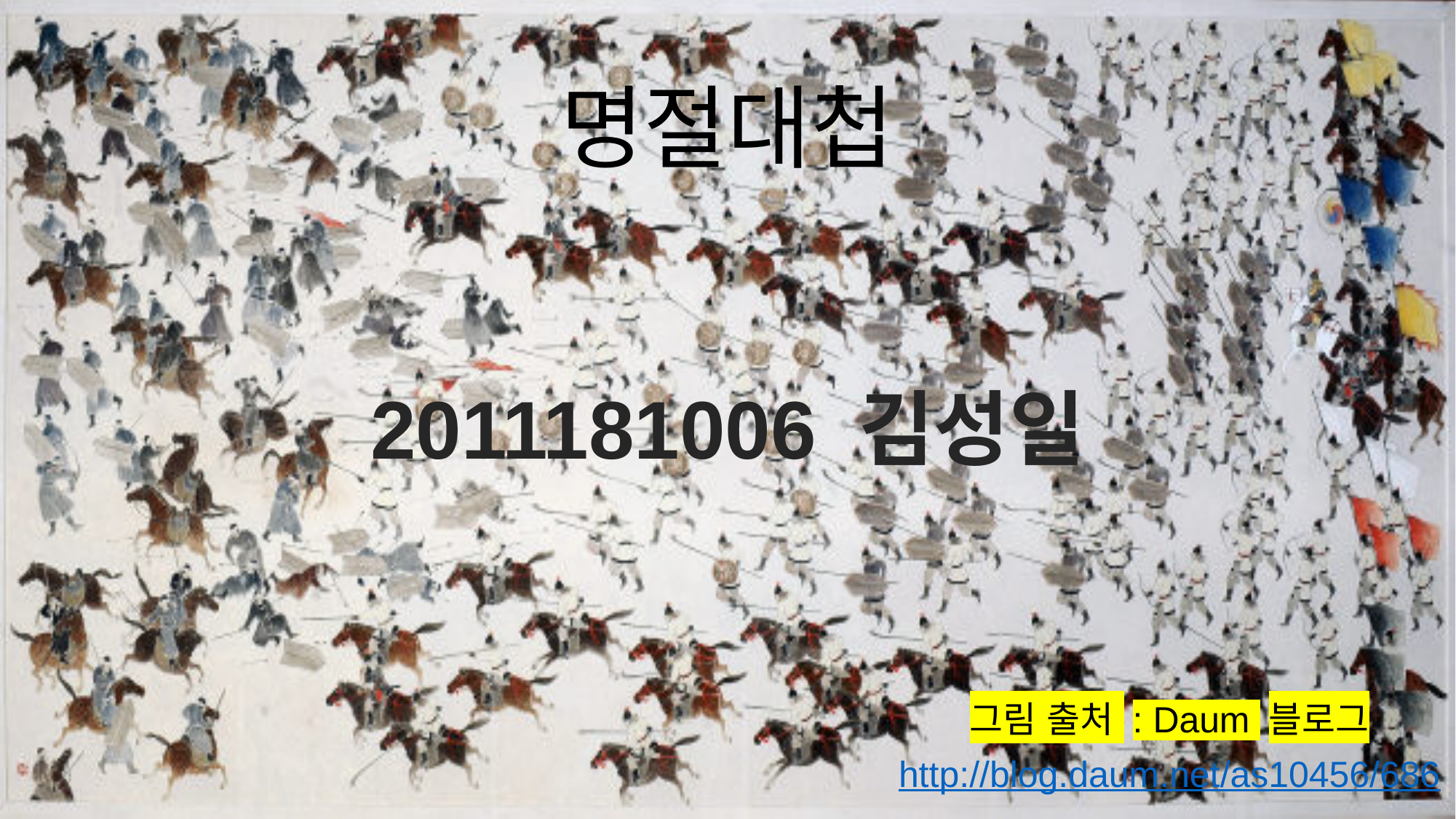

# 명절대첩

2011181006 김성일
그림 출처 : Daum 블로그
http://blog.daum.net/as10456/686